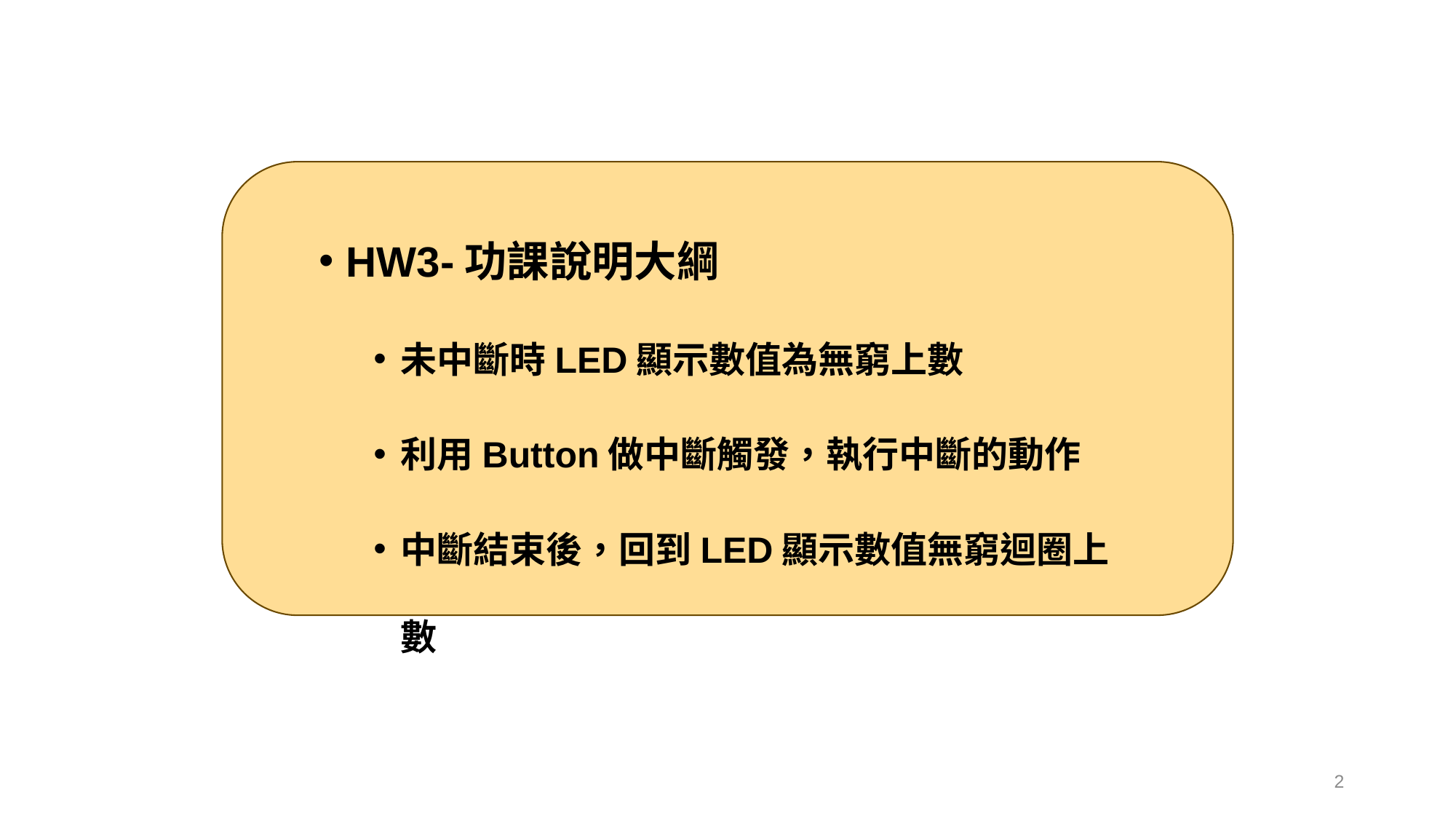

HW3-功課說明大綱
未中斷時LED顯示數值為無窮上數
利用Button做中斷觸發，執行中斷的動作
中斷結束後，回到LED顯示數值無窮迴圈上數

2